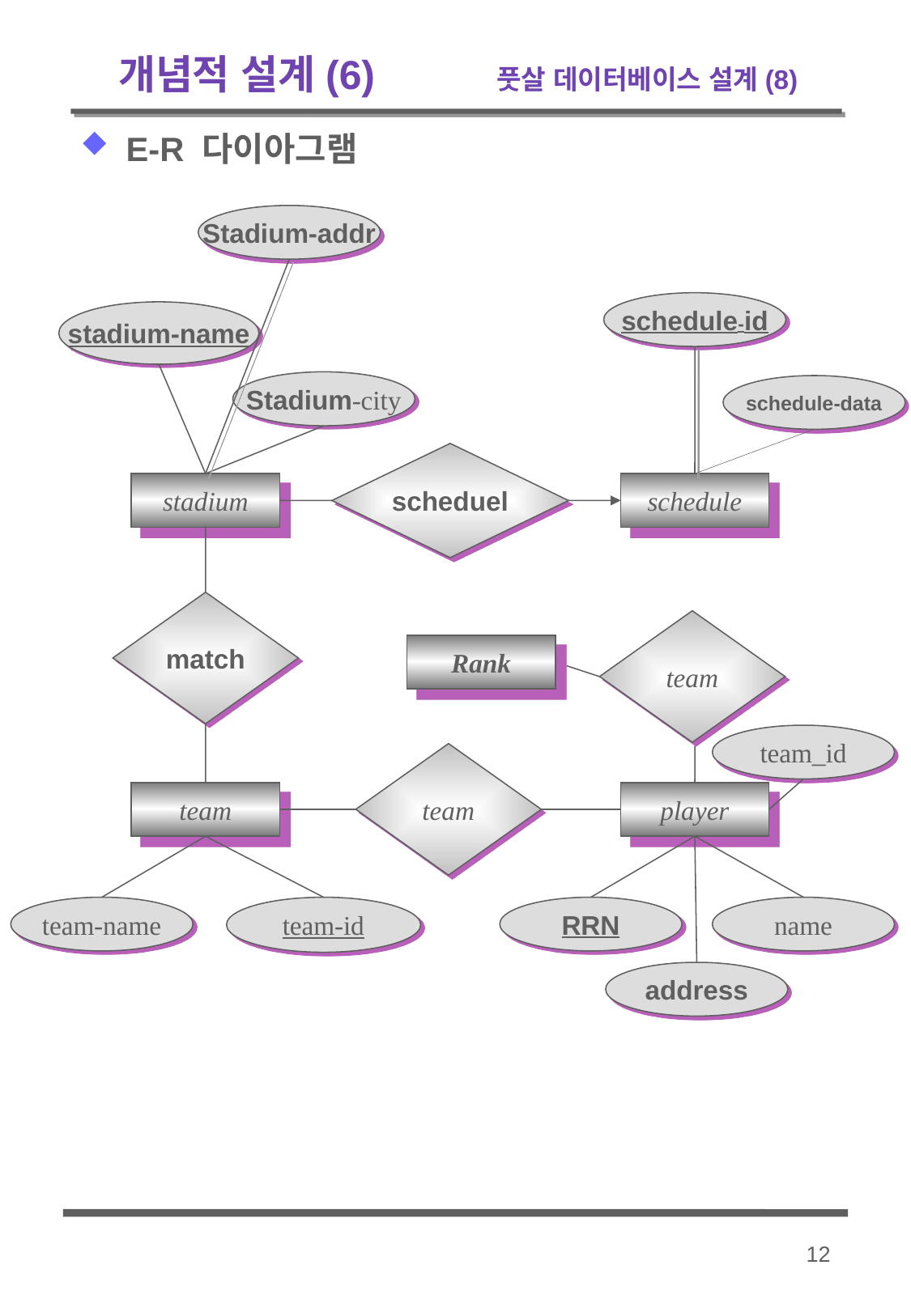

# 개념적 설계(6)  	 풋살 데이터베이스 설계(8)
E-R 다이아그램
Stadium-addr
schedule-id
stadium-name
Stadium-city
schedule-data
scheduel
stadium
schedule
match
team
Rank
team_id
team
team
player
team-name
team-id
RRN
name
address
12